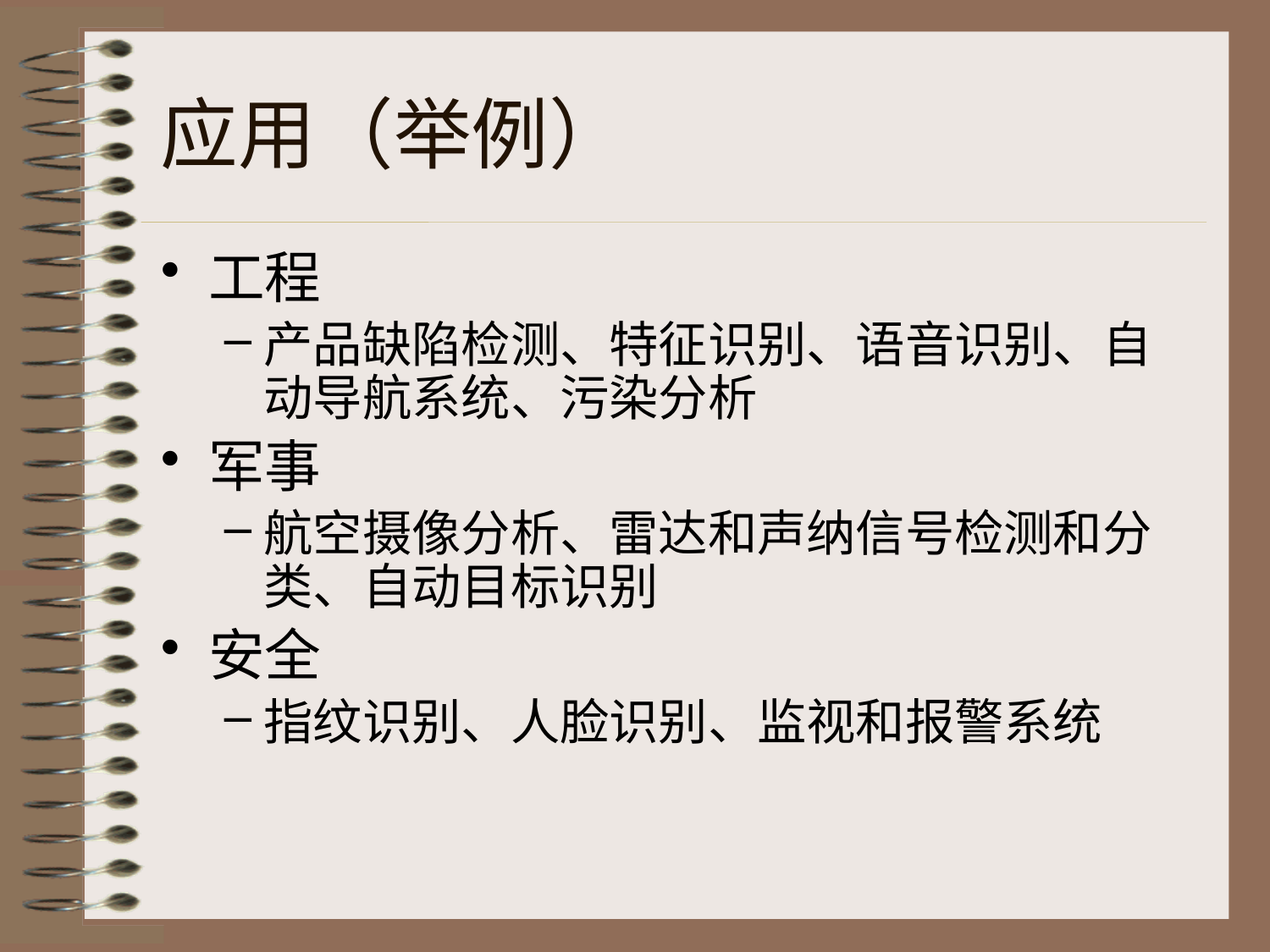

# 应用（举例）
工程
产品缺陷检测、特征识别、语音识别、自动导航系统、污染分析
军事
航空摄像分析、雷达和声纳信号检测和分类、自动目标识别
安全
指纹识别、人脸识别、监视和报警系统